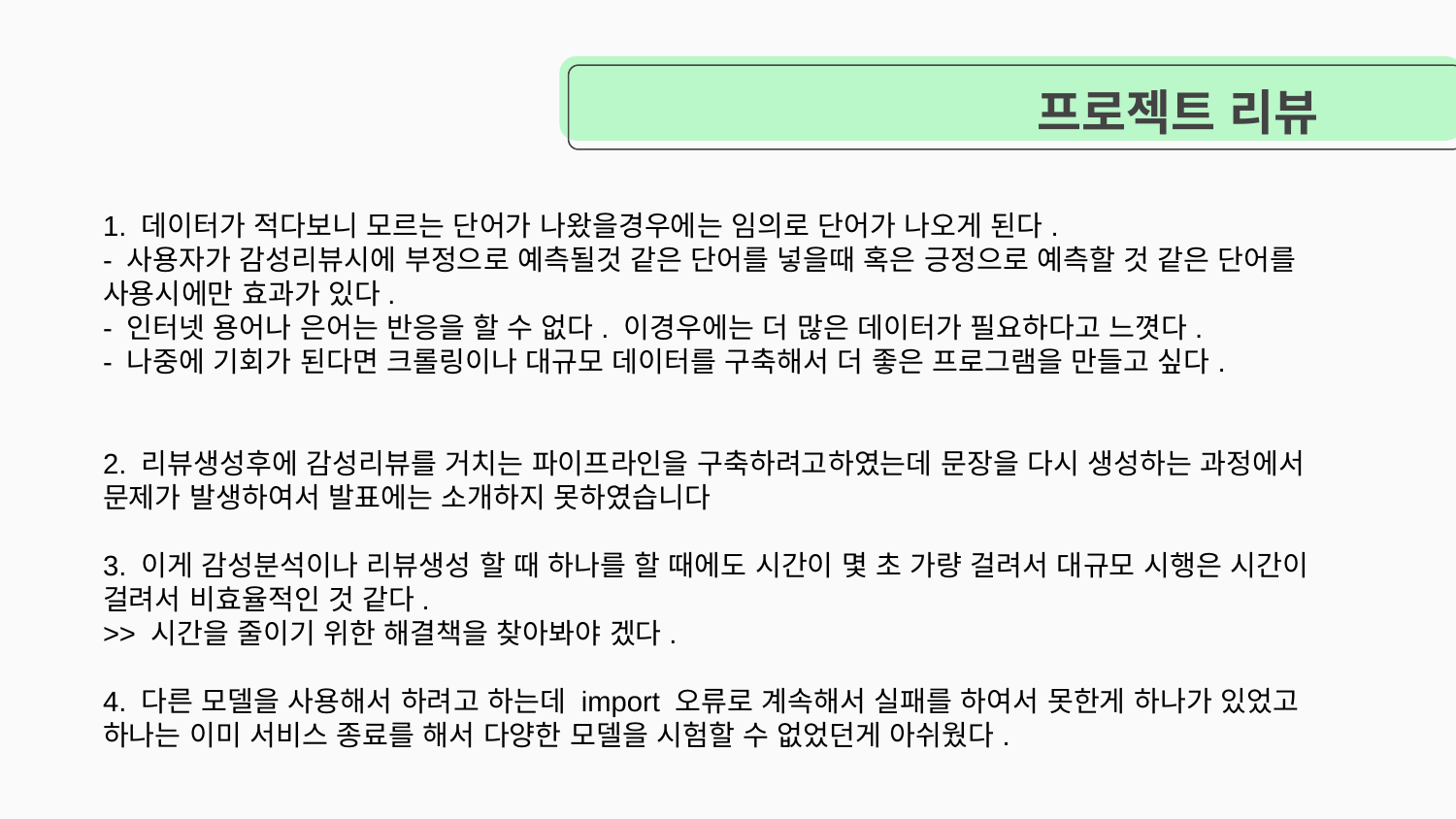

# 프로젝트 리뷰
1. 데이터가 적다보니 모르는 단어가 나왔을경우에는 임의로 단어가 나오게 된다.
- 사용자가 감성리뷰시에 부정으로 예측될것 같은 단어를 넣을때 혹은 긍정으로 예측할 것 같은 단어를 사용시에만 효과가 있다.
- 인터넷 용어나 은어는 반응을 할 수 없다. 이경우에는 더 많은 데이터가 필요하다고 느꼇다.
- 나중에 기회가 된다면 크롤링이나 대규모 데이터를 구축해서 더 좋은 프로그램을 만들고 싶다.

2. 리뷰생성후에 감성리뷰를 거치는 파이프라인을 구축하려고하였는데 문장을 다시 생성하는 과정에서 문제가 발생하여서 발표에는 소개하지 못하였습니다

3. 이게 감성분석이나 리뷰생성 할 때 하나를 할 때에도 시간이 몇 초 가량 걸려서 대규모 시행은 시간이 걸려서 비효율적인 것 같다.
>> 시간을 줄이기 위한 해결책을 찾아봐야 겠다.

4. 다른 모델을 사용해서 하려고 하는데 import 오류로 계속해서 실패를 하여서 못한게 하나가 있었고 하나는 이미 서비스 종료를 해서 다양한 모델을 시험할 수 없었던게 아쉬웠다.